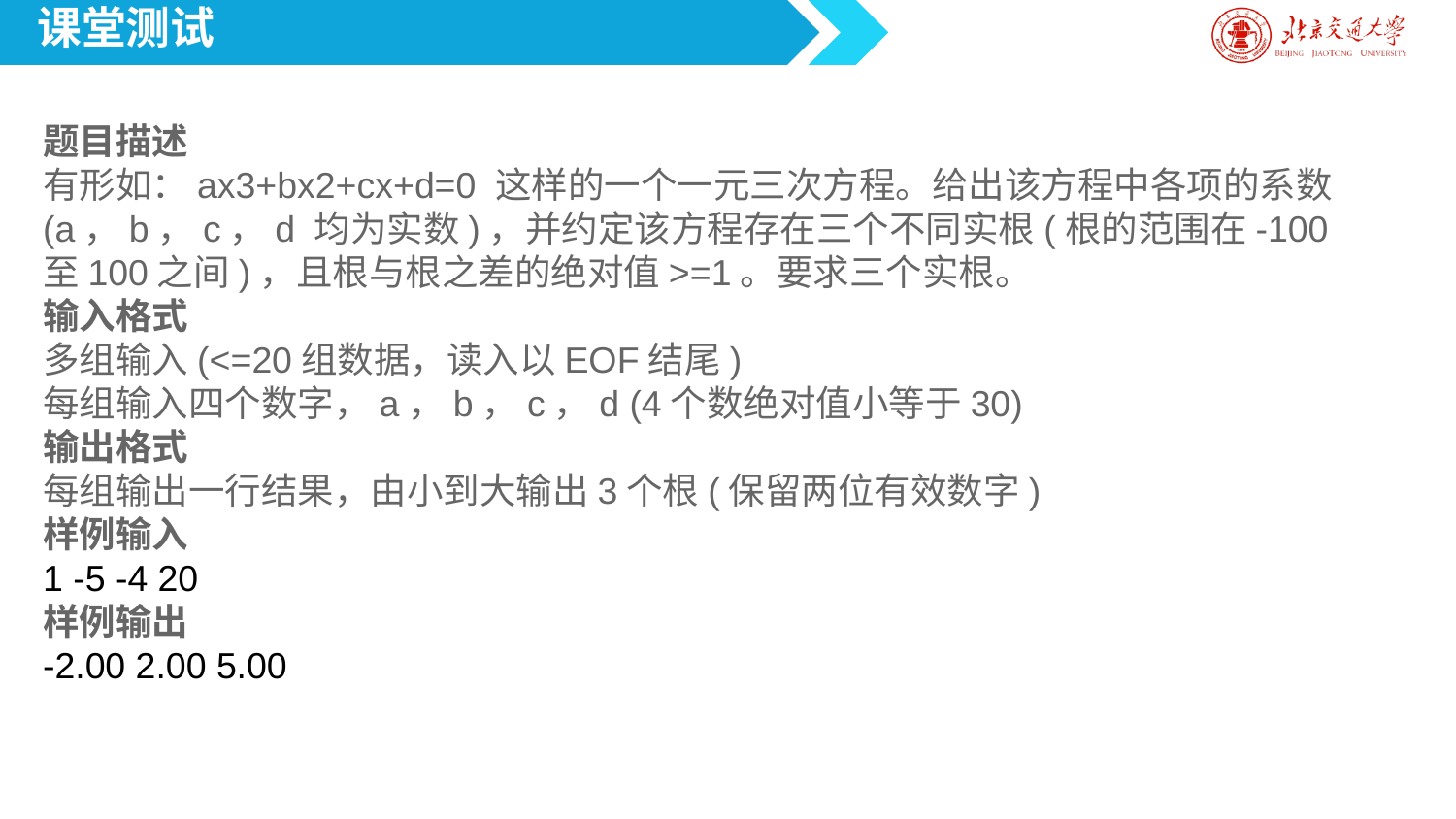

课堂测试
题目描述
有形如：ax3+bx2+cx+d=0 这样的一个一元三次方程。给出该方程中各项的系数(a，b，c，d 均为实数)，并约定该方程存在三个不同实根(根的范围在-100至100之间)，且根与根之差的绝对值>=1。要求三个实根。
输入格式
多组输入(<=20组数据，读入以EOF结尾)
每组输入四个数字，a，b，c，d (4个数绝对值小等于30)
输出格式
每组输出一行结果，由小到大输出3个根(保留两位有效数字)
样例输入
1 -5 -4 20
样例输出
-2.00 2.00 5.00